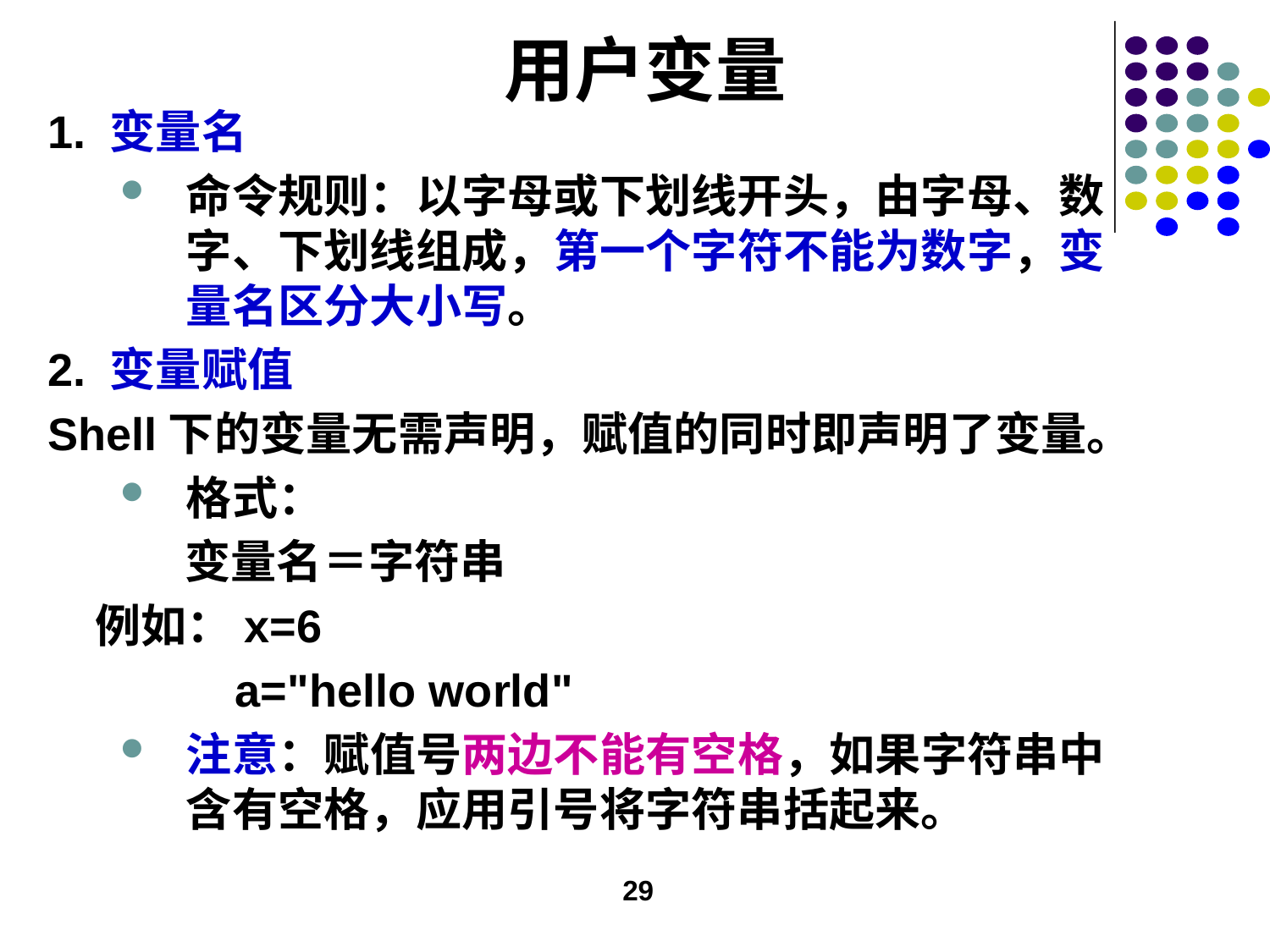

# 用户变量
1. 变量名
命令规则：以字母或下划线开头，由字母、数字、下划线组成，第一个字符不能为数字，变量名区分大小写。
2. 变量赋值
Shell下的变量无需声明，赋值的同时即声明了变量。
格式：
变量名＝字符串
例如：x=6
           a="hello world"
注意：赋值号两边不能有空格，如果字符串中含有空格，应用引号将字符串括起来。
29